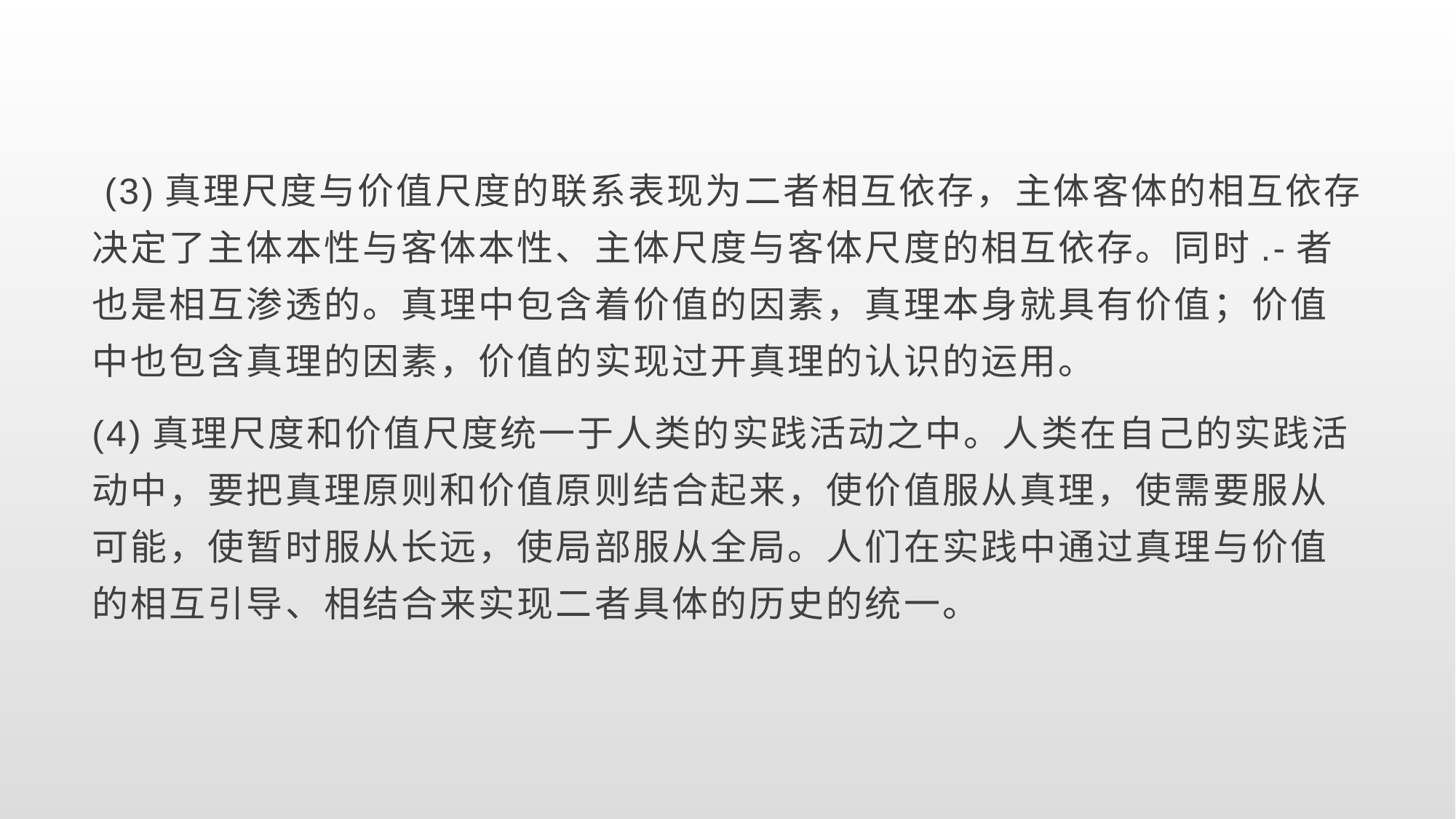

#
 (3)真理尺度与价值尺度的联系表现为二者相互依存，主体客体的相互依存决定了主体本性与客体本性、主体尺度与客体尺度的相互依存。同时.-者也是相互渗透的。真理中包含着价值的因素，真理本身就具有价值；价值中也包含真理的因素，价值的实现过开真理的认识的运用。
(4)真理尺度和价值尺度统一于人类的实践活动之中。人类在自己的实践活动中，要把真理原则和价值原则结合起来，使价值服从真理，使需要服从可能，使暂时服从长远，使局部服从全局。人们在实践中通过真理与价值的相互引导、相结合来实现二者具体的历史的统一。